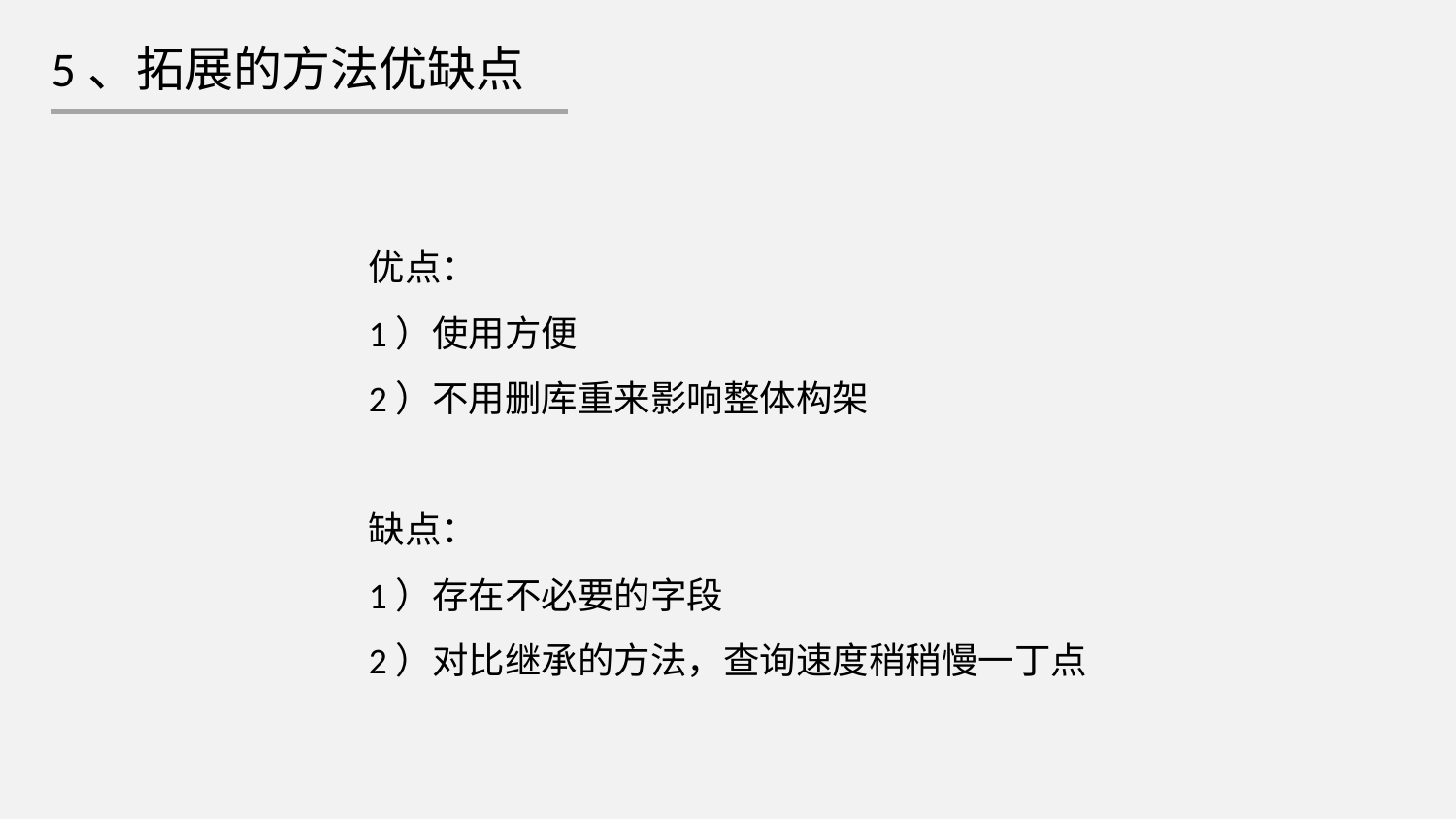

5、拓展的方法优缺点
优点：
1）使用方便
2）不用删库重来影响整体构架

缺点：
1）存在不必要的字段
2）对比继承的方法，查询速度稍稍慢一丁点